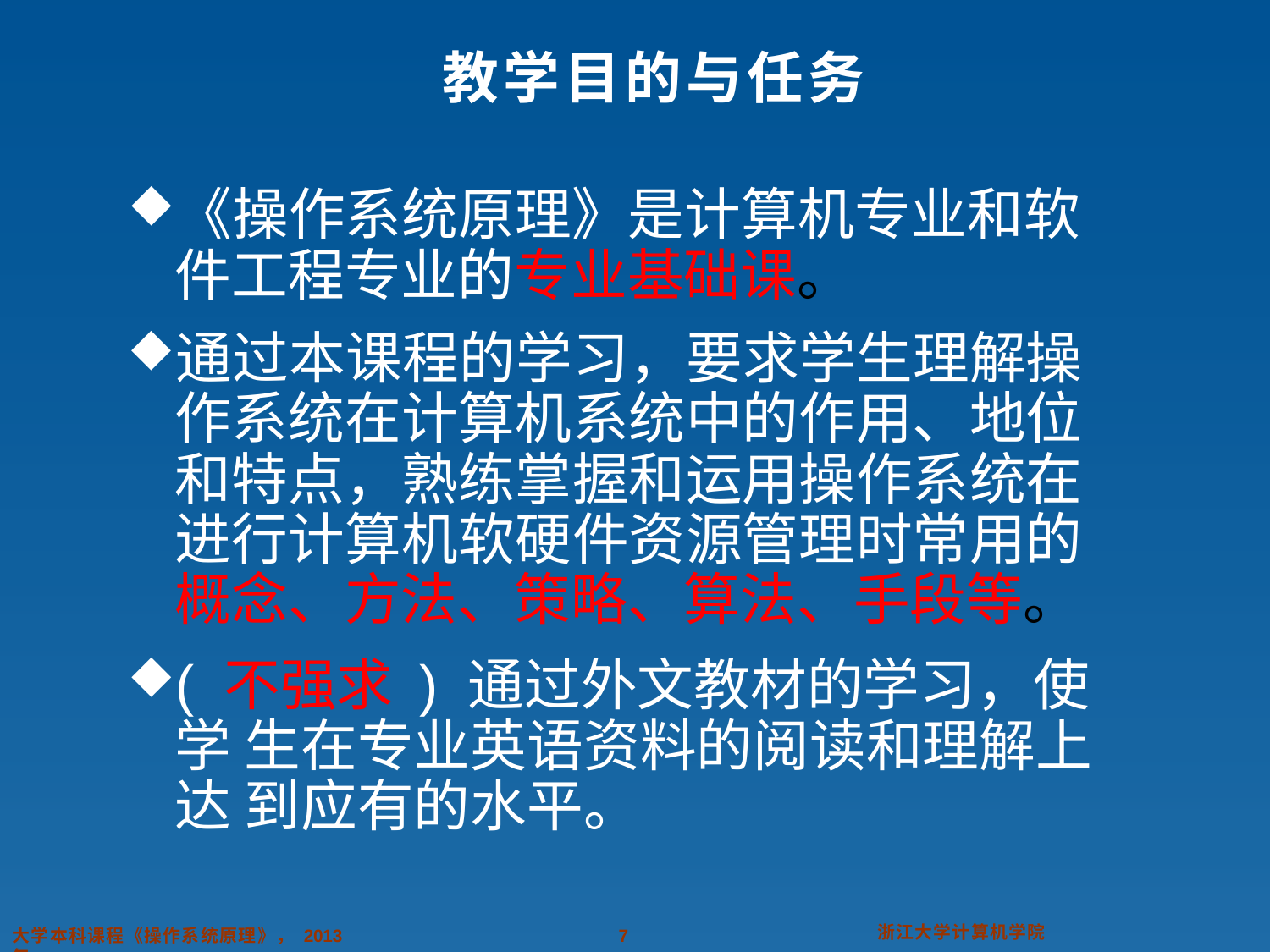

# 教学目的与任务
《操作系统原理》是计算机专业和软 件工程专业的专业基础课。
通过本课程的学习，要求学生理解操 作系统在计算机系统中的作用、地位 和特点，熟练掌握和运用操作系统在 进行计算机软硬件资源管理时常用的 概念、方法、策略、算法、手段等。
( 不强求 ) 通过外文教材的学习，使学 生在专业英语资料的阅读和理解上达 到应有的水平。
浙江大学计算机学院
大学本科课程《操作系统原理》， 2013 年
7